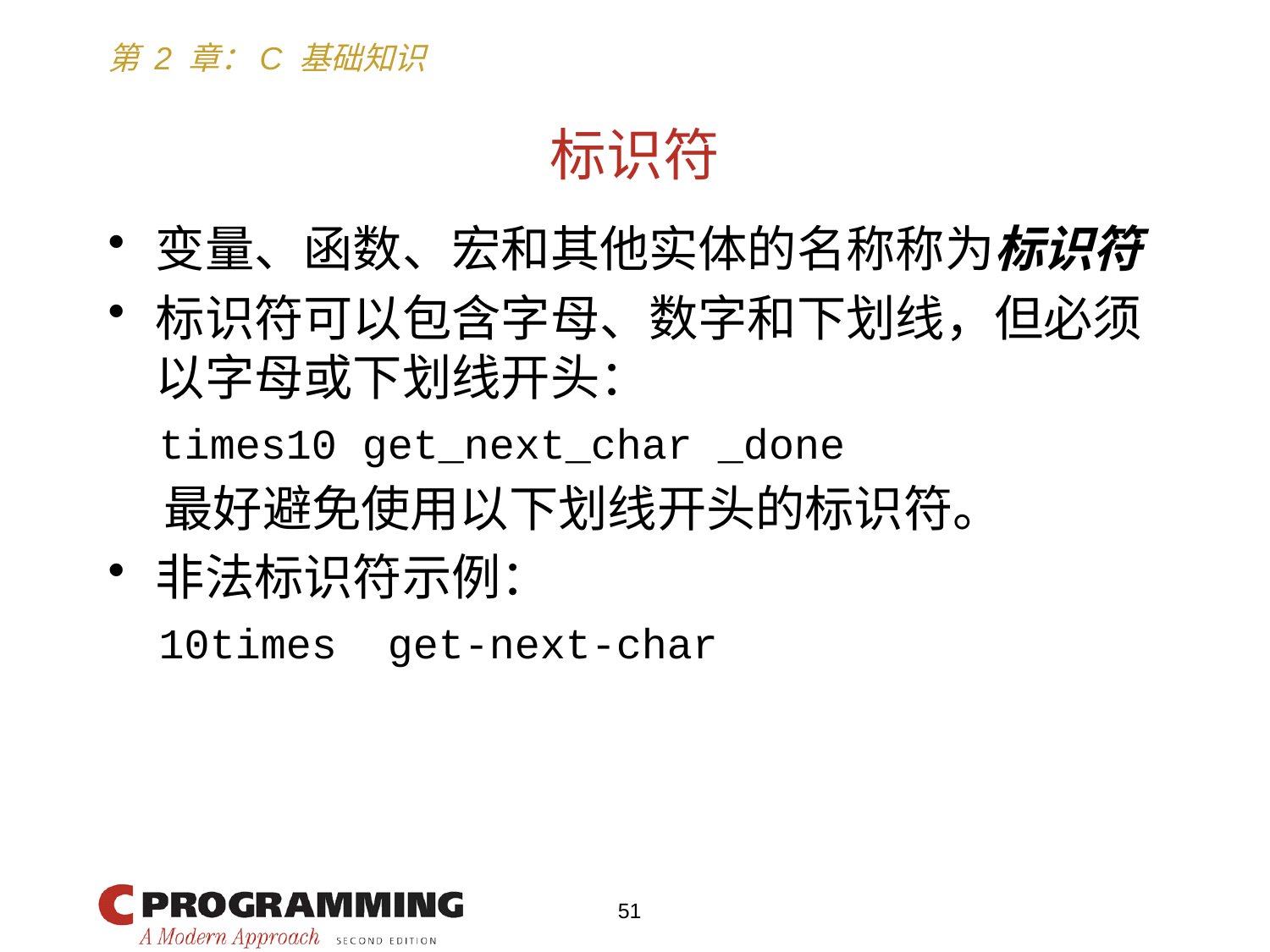

# 标识符
变量、函数、宏和其他实体的名称称为标识符
标识符可以包含字母、数字和下划线，但必须以字母或下划线开头：
  times10 get_next_char _done
    最好避免使用以下划线开头的标识符。
非法标识符示例：
  10times  get-next-char
51